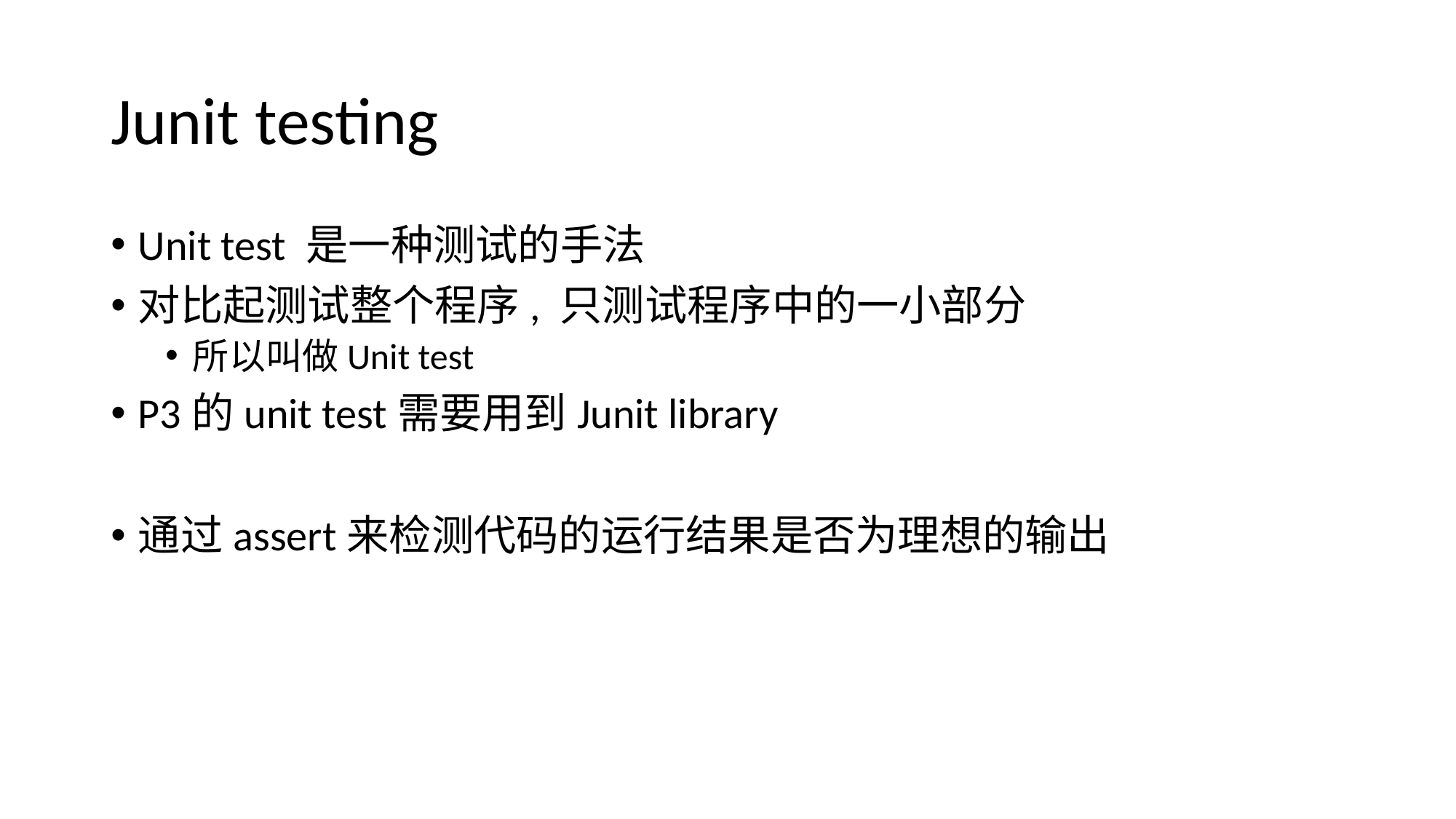

# Junit testing
Unit test 是一种测试的手法
对比起测试整个程序, 只测试程序中的一小部分
所以叫做Unit test
P3的unit test需要用到Junit library

通过assert来检测代码的运行结果是否为理想的输出